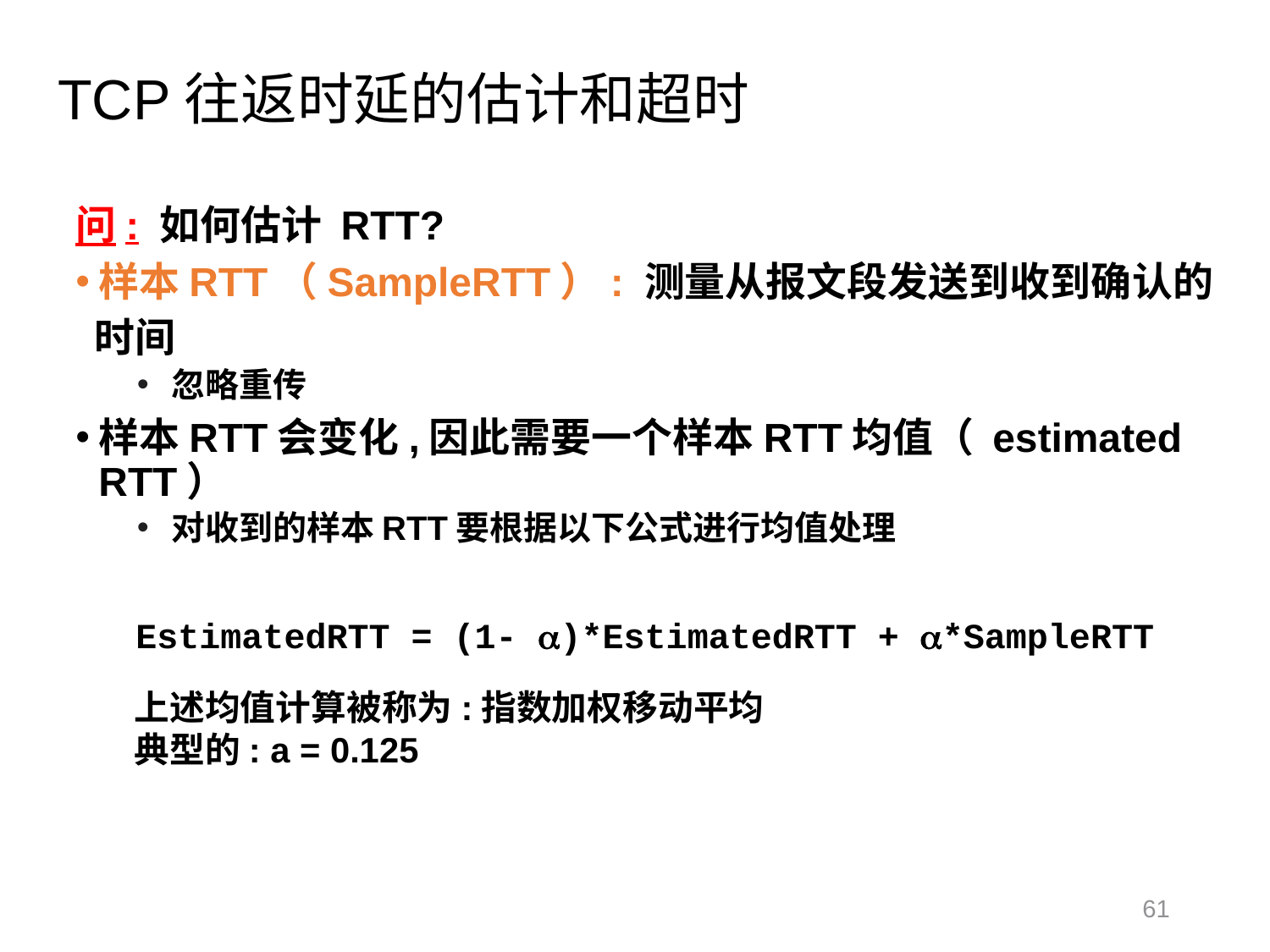

# TCP往返时延的估计和超时
问: 如何估计 RTT?
样本RTT（SampleRTT）: 测量从报文段发送到收到确认的
 时间
忽略重传
样本RTT会变化,因此需要一个样本RTT均值（ estimated RTT）
对收到的样本RTT要根据以下公式进行均值处理
EstimatedRTT = (1- α)*EstimatedRTT + α*SampleRTT
上述均值计算被称为:指数加权移动平均
典型的: a = 0.125
61